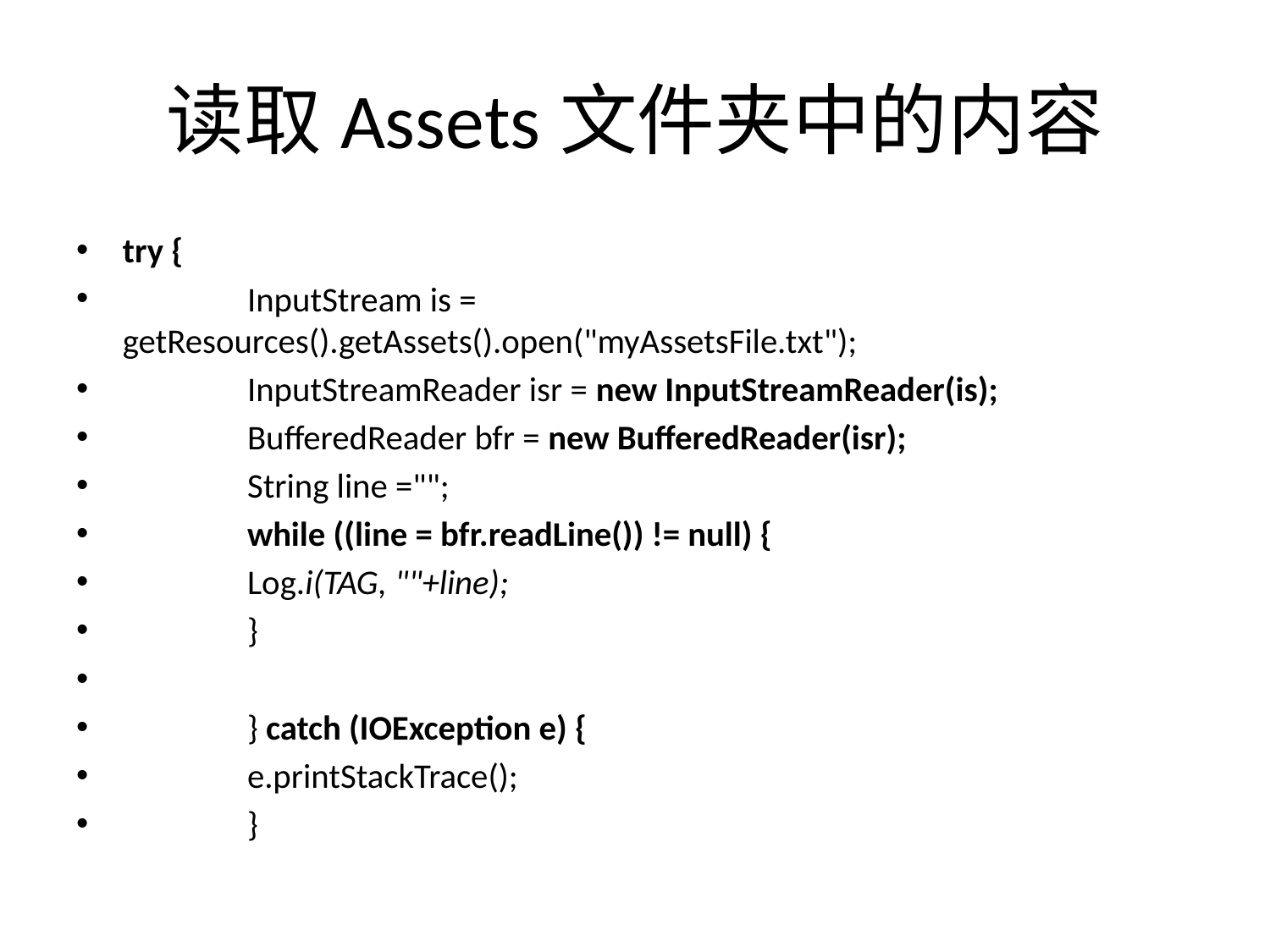

# 读取Assets文件夹中的内容
try {
			InputStream is = getResources().getAssets().open("myAssetsFile.txt");
			InputStreamReader isr = new InputStreamReader(is);
			BufferedReader bfr = new BufferedReader(isr);
			String line ="";
			while ((line = bfr.readLine()) != null) {
				Log.i(TAG, ""+line);
			}

		} catch (IOException e) {
			e.printStackTrace();
		}